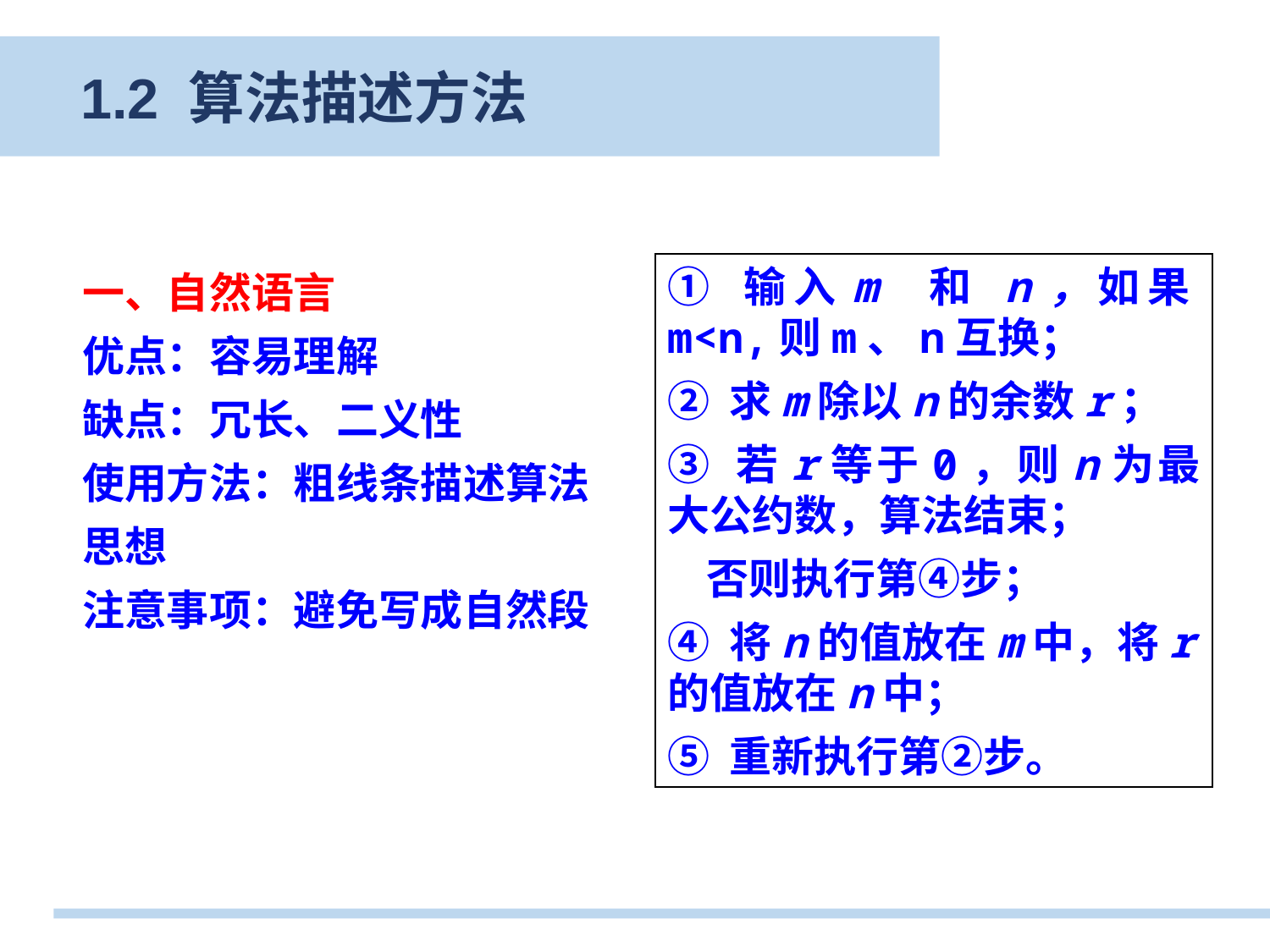

1.2 算法描述方法
一、自然语言
优点：容易理解
缺点：冗长、二义性
使用方法：粗线条描述算法思想
注意事项：避免写成自然段
① 输入m 和 n，如果m<n,则m、n互换；
② 求m除以n的余数r；
③ 若r等于0，则n为最大公约数，算法结束；
   否则执行第④步；
④ 将n的值放在m中，将r的值放在n中；
⑤ 重新执行第②步。